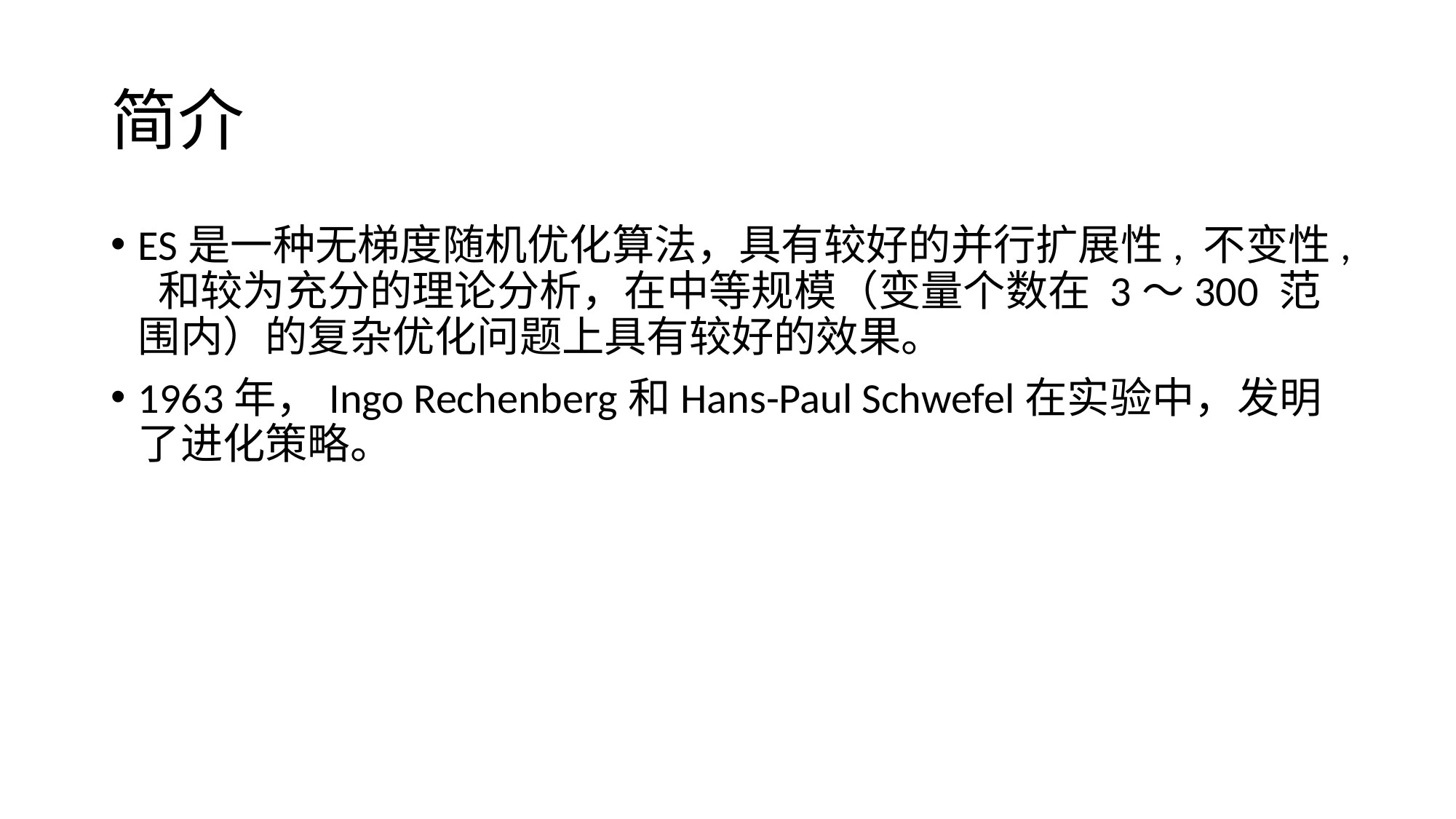

# 简介
ES是一种无梯度随机优化算法，具有较好的并行扩展性, 不变性, 和较为充分的理论分析，在中等规模（变量个数在 3～300 范围内）的复杂优化问题上具有较好的效果。
1963年，Ingo Rechenberg和Hans-Paul Schwefel在实验中，发明了进化策略。